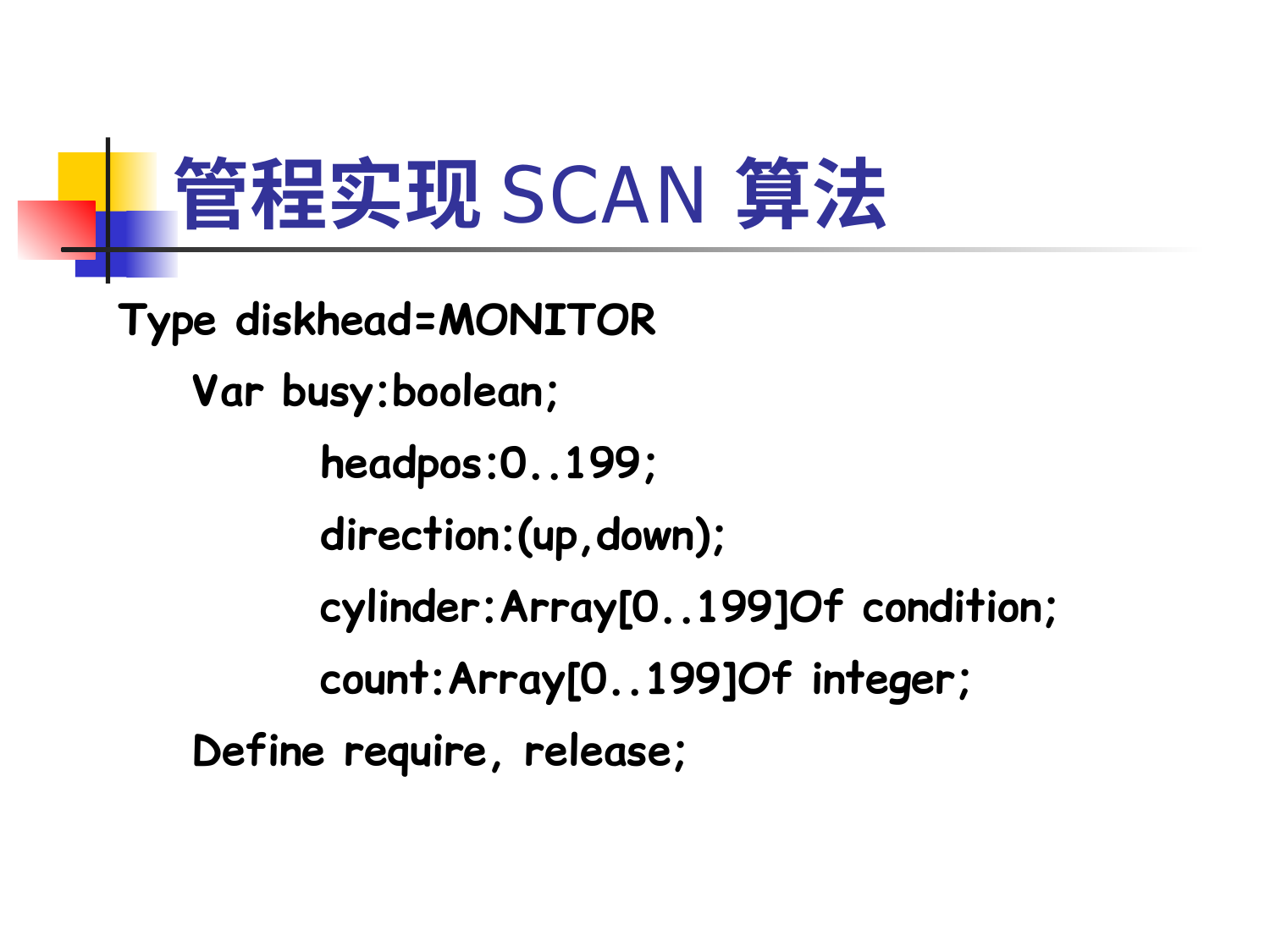

# 管程实现SCAN算法
Type diskhead=MONITOR
    Var busy:boolean;
           headpos:0..199;
           direction:(up,down);
           cylinder:Array[0..199]Of condition;
           count:Array[0..199]Of integer;
    Define require, release;